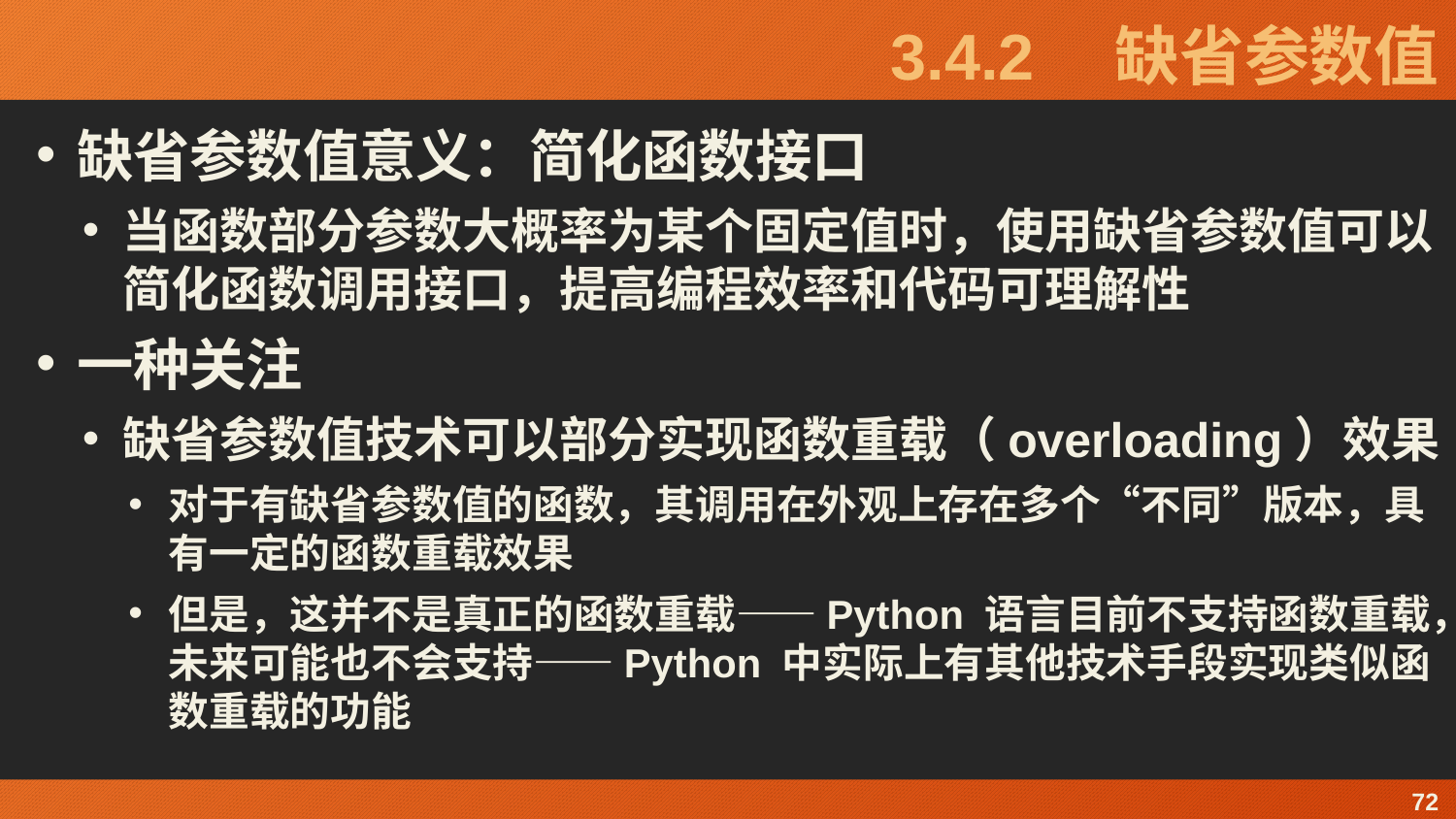

# 3.4.2　缺省参数值
缺省参数值意义：简化函数接口
当函数部分参数大概率为某个固定值时，使用缺省参数值可以简化函数调用接口，提高编程效率和代码可理解性
一种关注
缺省参数值技术可以部分实现函数重载（overloading）效果
对于有缺省参数值的函数，其调用在外观上存在多个“不同”版本，具有一定的函数重载效果
但是，这并不是真正的函数重载——Python 语言目前不支持函数重载，未来可能也不会支持——Python 中实际上有其他技术手段实现类似函数重载的功能
72